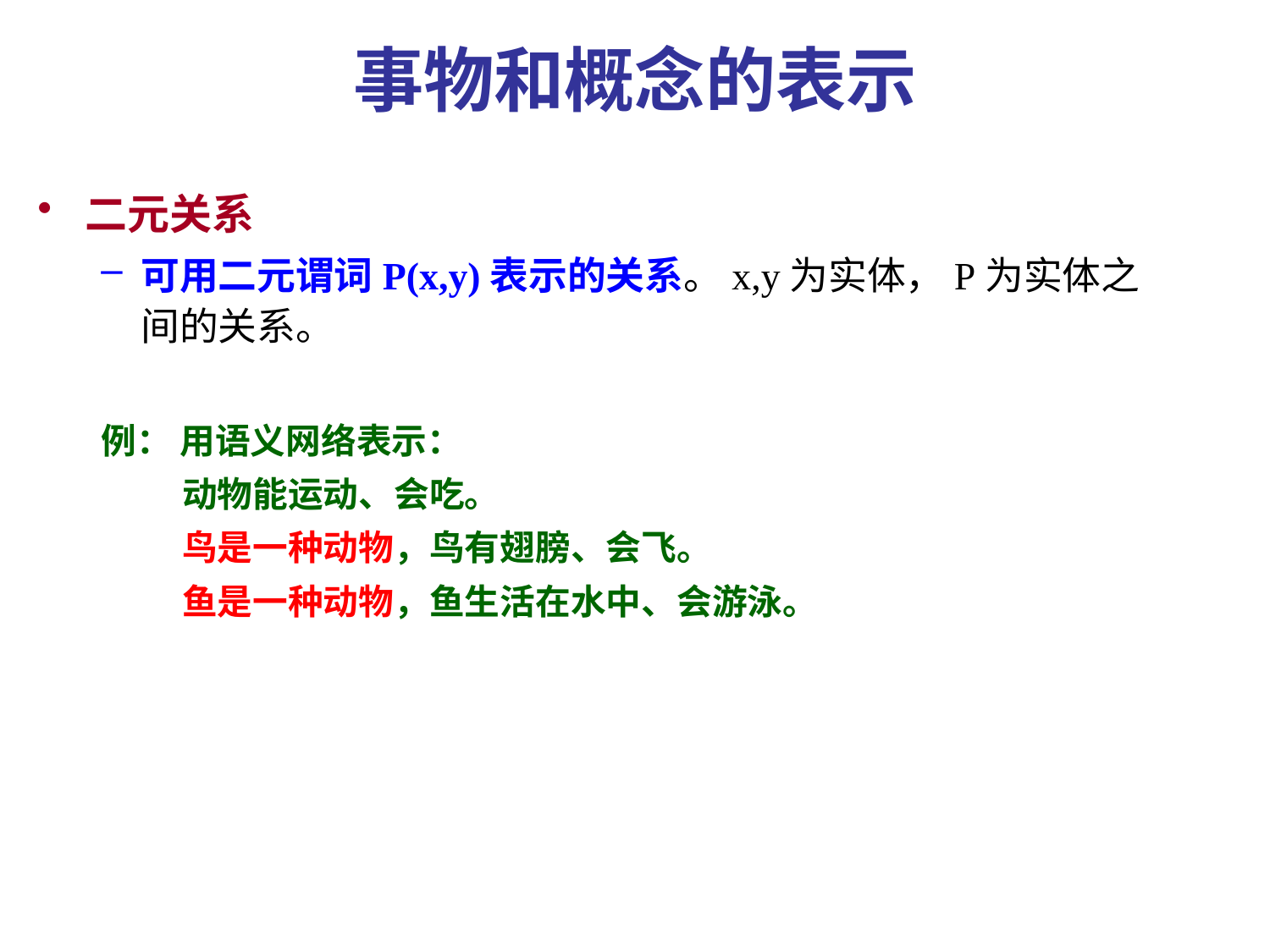

# 事物和概念的表示
二元关系
可用二元谓词P(x,y)表示的关系。x,y为实体，P为实体之间的关系。

例： 用语义网络表示：
         动物能运动、会吃。
         鸟是一种动物，鸟有翅膀、会飞。
         鱼是一种动物，鱼生活在水中、会游泳。